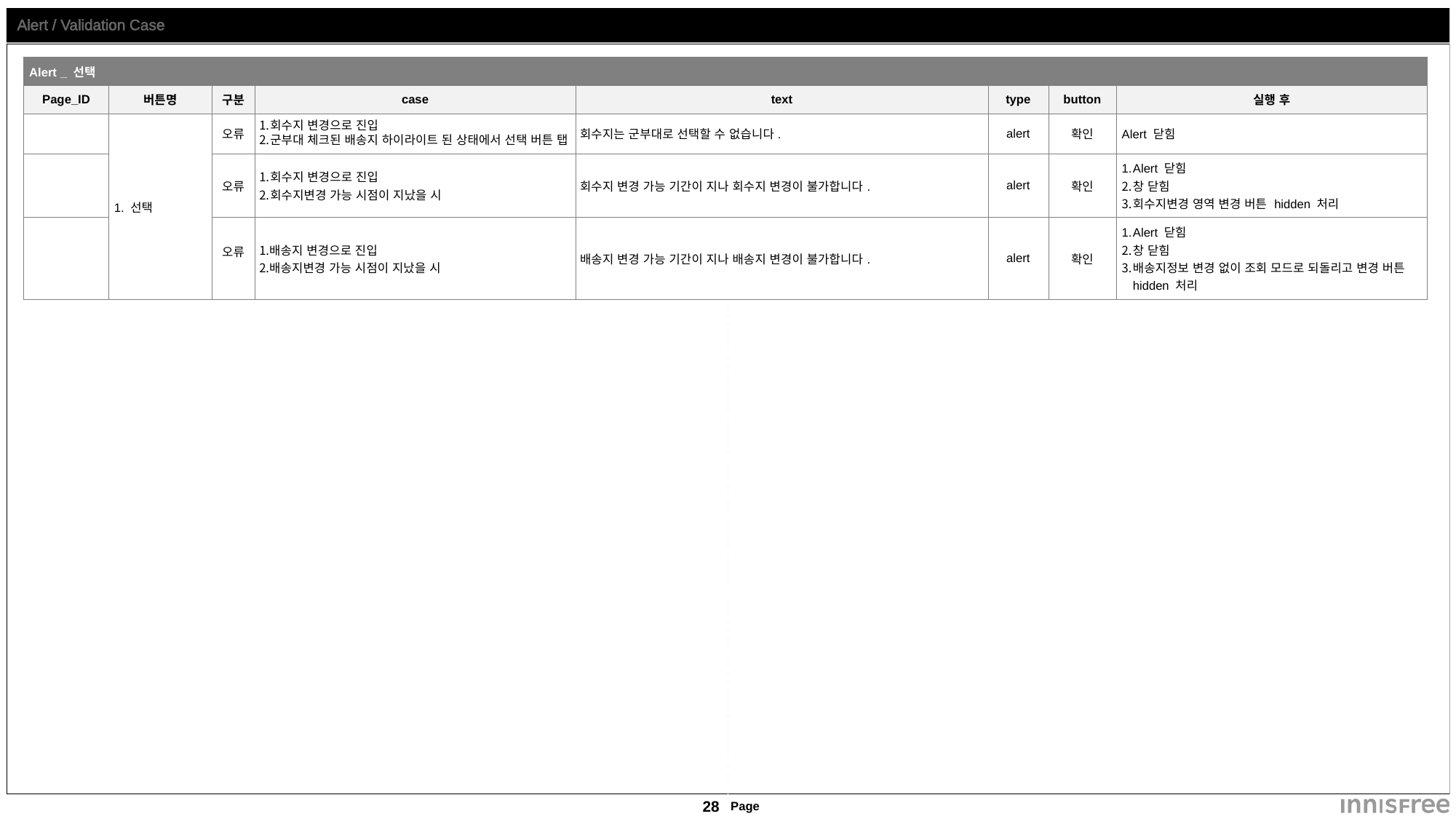

# Alert / Validation Case
| Alert \_ 선택 |  |  |  |  |  |  |  |
| --- | --- | --- | --- | --- | --- | --- | --- |
| Page\_ID | 버튼명 | 구분 | case | text | type | button | 실행 후 |
|  | 1. 선택 | 오류 | 회수지 변경으로 진입 군부대 체크된 배송지 하이라이트 된 상태에서 선택 버튼 탭 | 회수지는 군부대로 선택할 수 없습니다. | alert | 확인 | Alert 닫힘 |
|  |  | 오류 | 회수지 변경으로 진입 회수지변경 가능 시점이 지났을 시 | 회수지 변경 가능 기간이 지나 회수지 변경이 불가합니다. | alert | 확인 | Alert 닫힘 창 닫힘 회수지변경 영역 변경 버튼 hidden 처리 |
|  |  | 오류 | 배송지 변경으로 진입 배송지변경 가능 시점이 지났을 시 | 배송지 변경 가능 기간이 지나 배송지 변경이 불가합니다. | alert | 확인 | Alert 닫힘 창 닫힘 배송지정보 변경 없이 조회 모드로 되돌리고 변경 버튼 hidden 처리 |